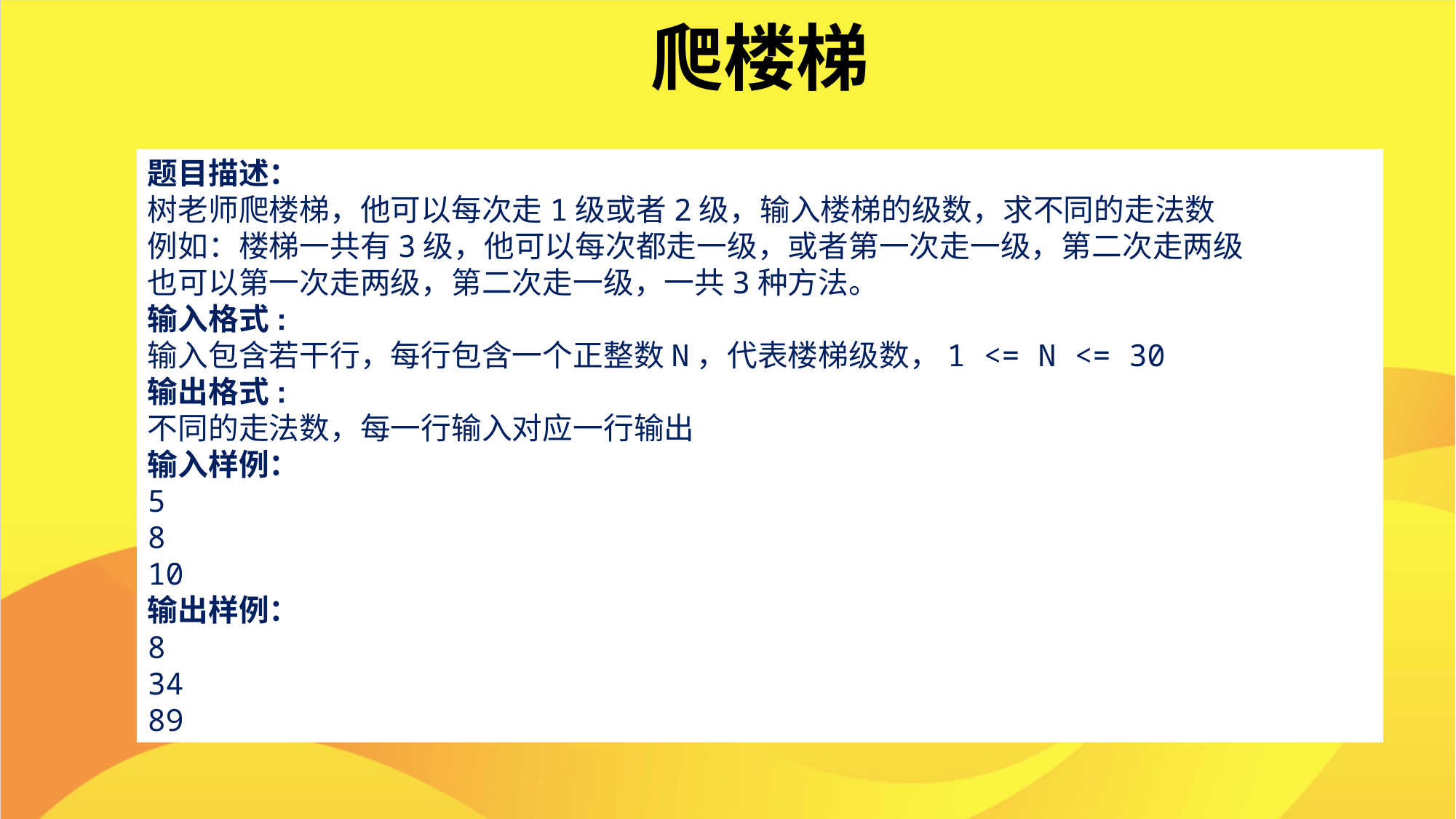

爬楼梯
题目描述：
树老师爬楼梯，他可以每次走1级或者2级，输入楼梯的级数，求不同的走法数
例如：楼梯一共有3级，他可以每次都走一级，或者第一次走一级，第二次走两级
也可以第一次走两级，第二次走一级，一共3种方法。
输入格式:
输入包含若干行，每行包含一个正整数N，代表楼梯级数，1 <= N <= 30
输出格式:
不同的走法数，每一行输入对应一行输出
输入样例：
5
8
10
输出样例：
8
34
89